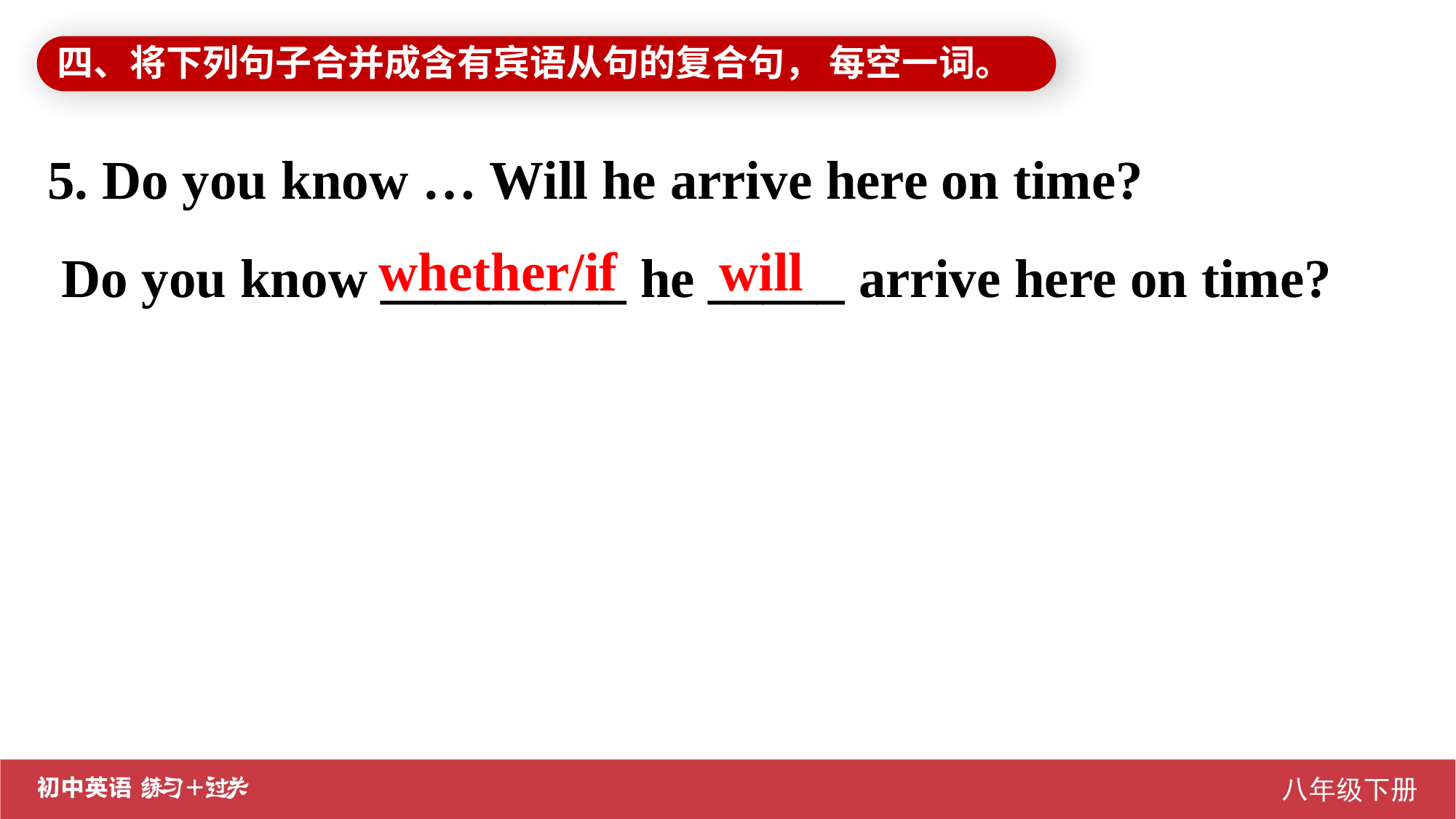

四、将下列句子合并成含有宾语从句的复合句， 每空一词。

5. Do you know … Will he arrive here on time?
 Do you know _________ he _____ arrive here on time?

whether/if
 will